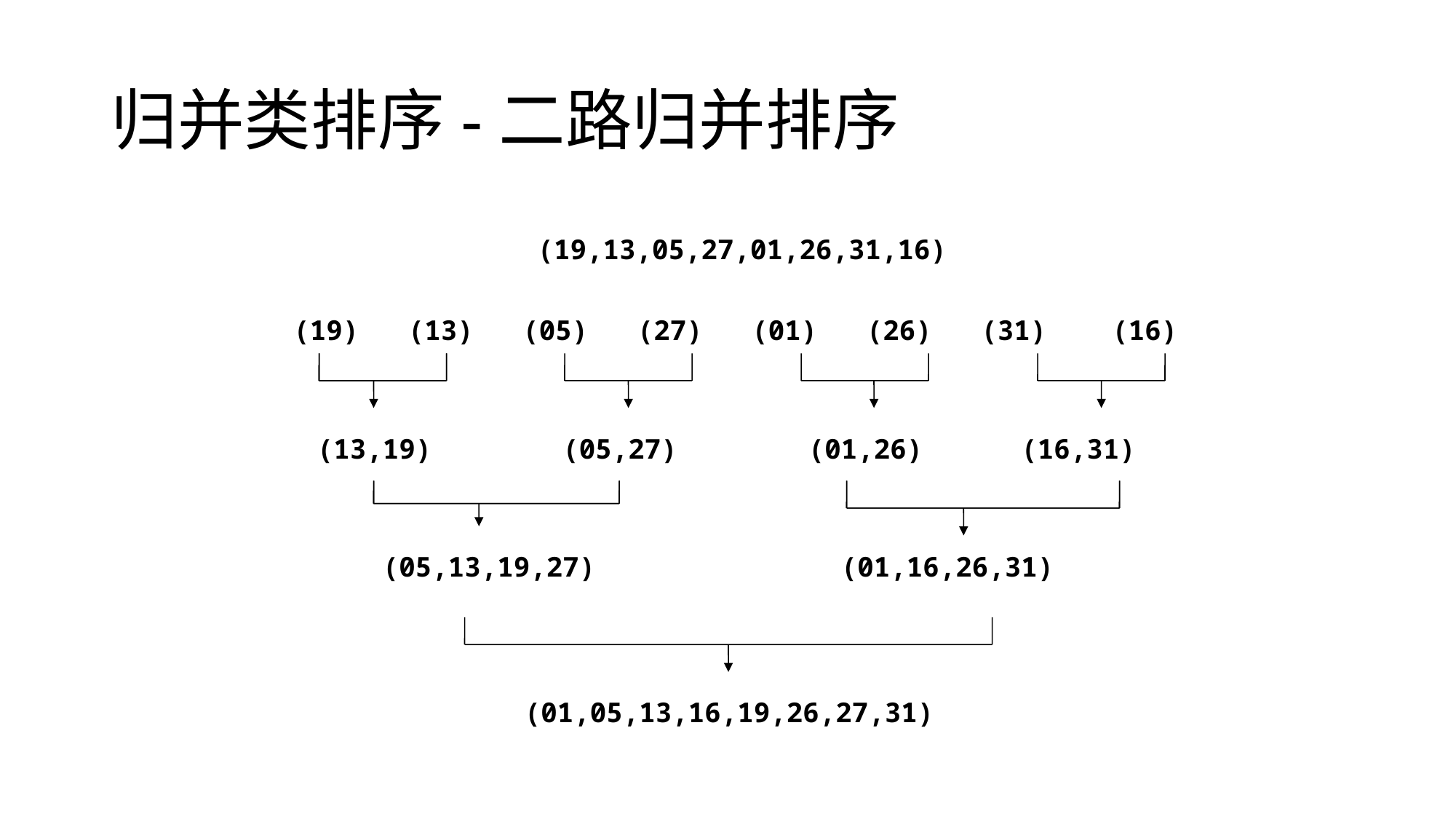

# 归并类排序-二路归并排序
(19,13,05,27,01,26,31,16)
(19)   (13)   (05)   (27)   (01)   (26)   (31)    (16)

  (13,19)        (05,27)        (01,26)      (16,31)

      (05,13,19,27)               (01,16,26,31)

             (01,05,13,16,19,26,27,31)